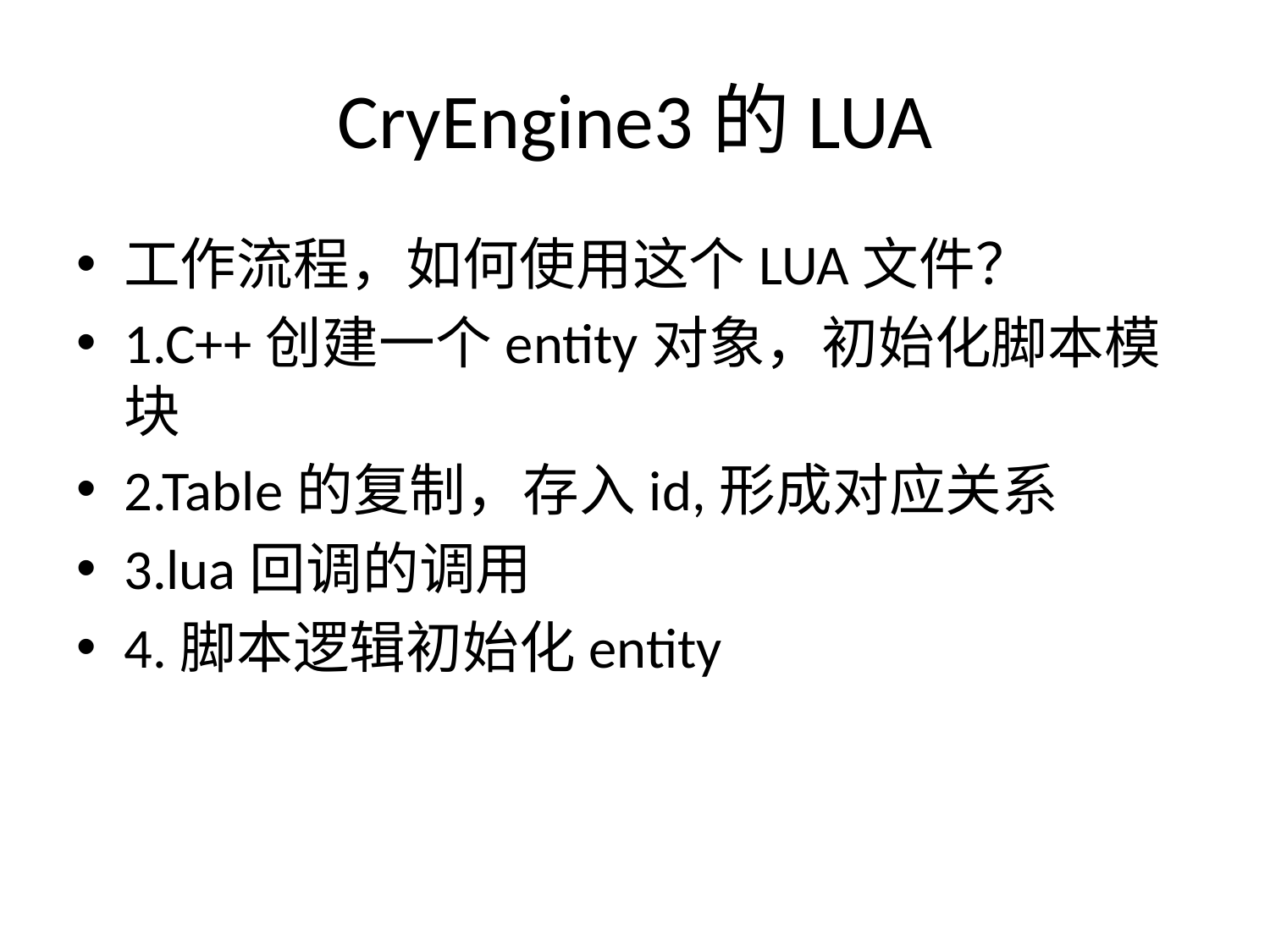

# CryEngine3的LUA
工作流程，如何使用这个LUA文件？
1.C++创建一个entity对象，初始化脚本模块
2.Table的复制，存入id,形成对应关系
3.lua回调的调用
4.脚本逻辑初始化entity